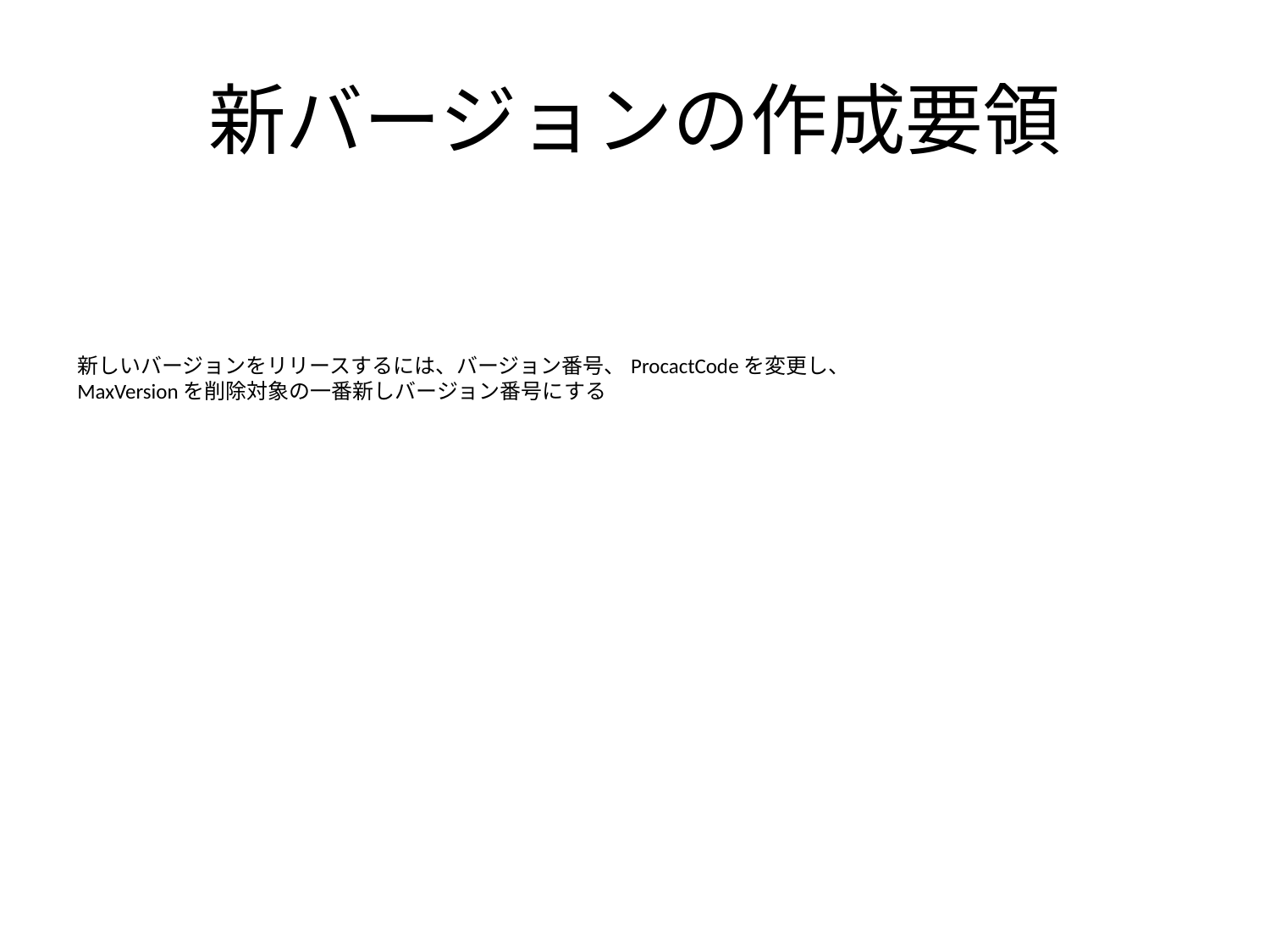

# 新バージョンの作成要領
新しいバージョンをリリースするには、バージョン番号、ProcactCodeを変更し、
MaxVersionを削除対象の一番新しバージョン番号にする